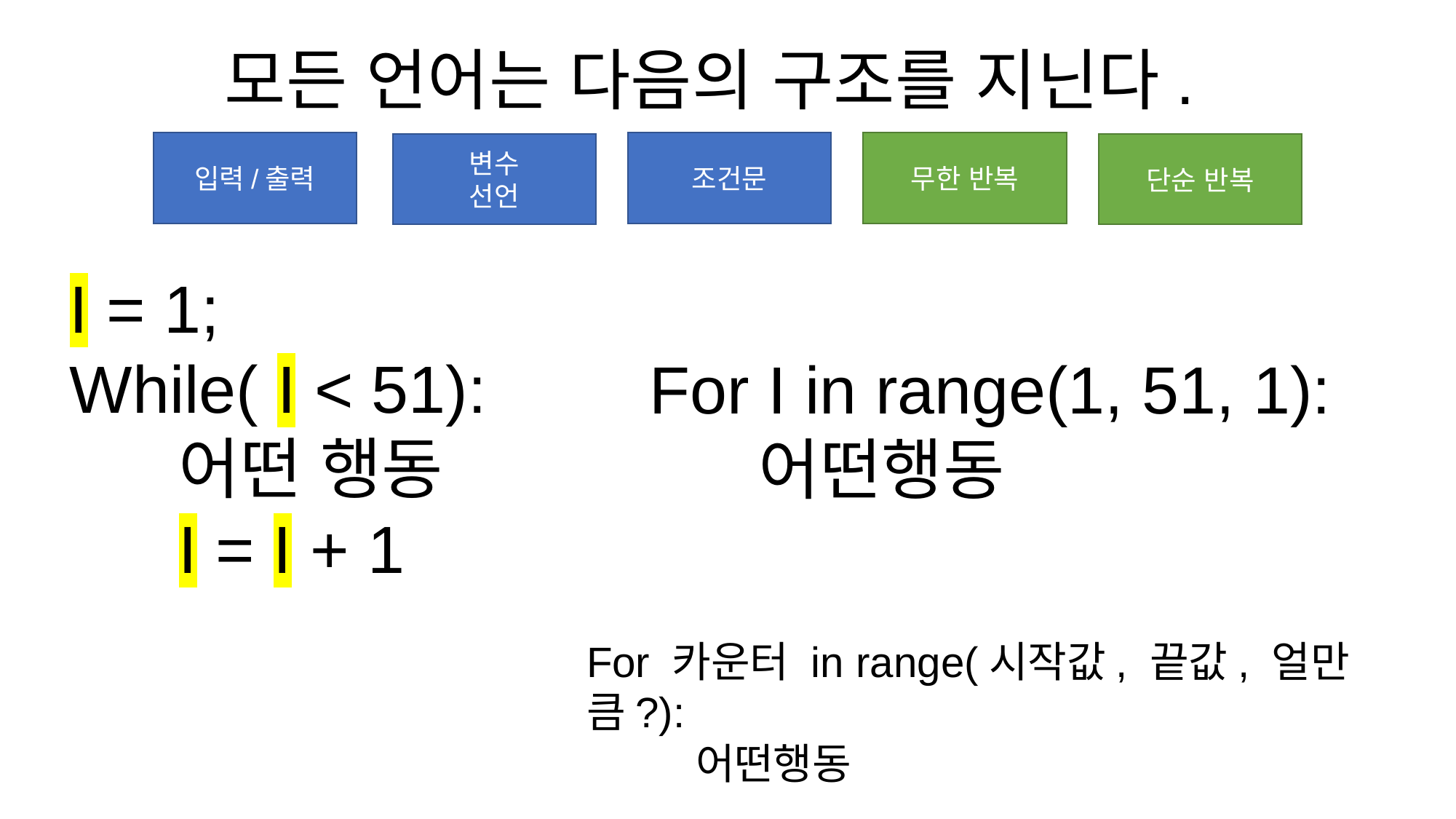

모든 언어는 다음의 구조를 지닌다.
입력/출력
조건문
무한 반복
변수
선언
단순 반복
I = 1;
While( I < 51):
	어떤 행동
	I = I + 1
For I in range(1, 51, 1):
	어떤행동
For 카운터 in range(시작값, 끝값, 얼만큼?):
	어떤행동